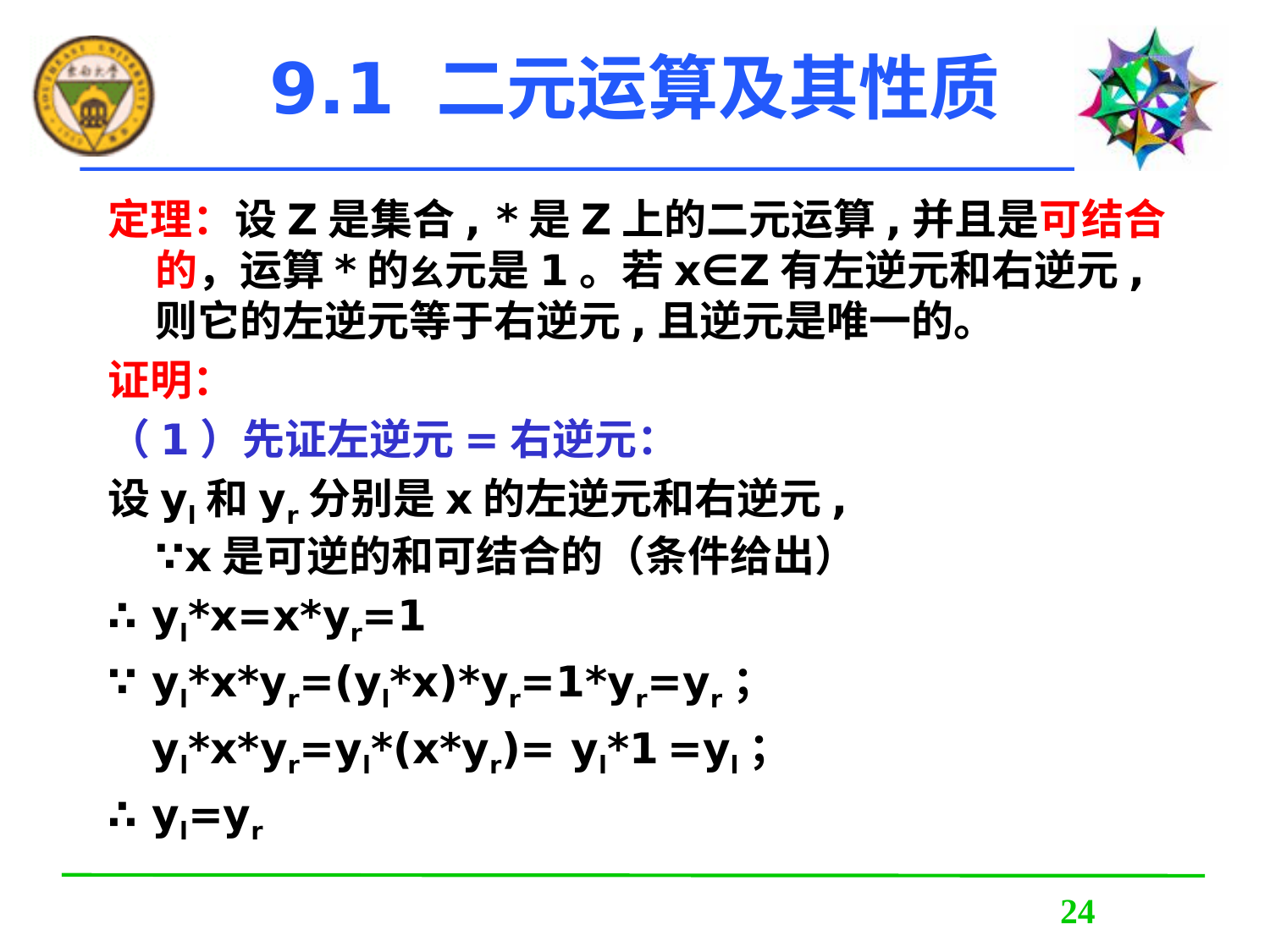

# 9.1 二元运算及其性质
定理：设Z是集合, *是Z上的二元运算,并且是可结合的，运算*的幺元是1。若x∈Z有左逆元和右逆元,则它的左逆元等于右逆元,且逆元是唯一的。
证明：
（1）先证左逆元=右逆元：
设yl和yr分别是x的左逆元和右逆元,
∵x是可逆的和可结合的（条件给出）
∴ yl*x=x*yr=1
∵ yl*x*yr=(yl*x)*yr=1*yr=yr；
   yl*x*yr=yl*(x*yr)= yl*1 =yl；
∴ yl=yr